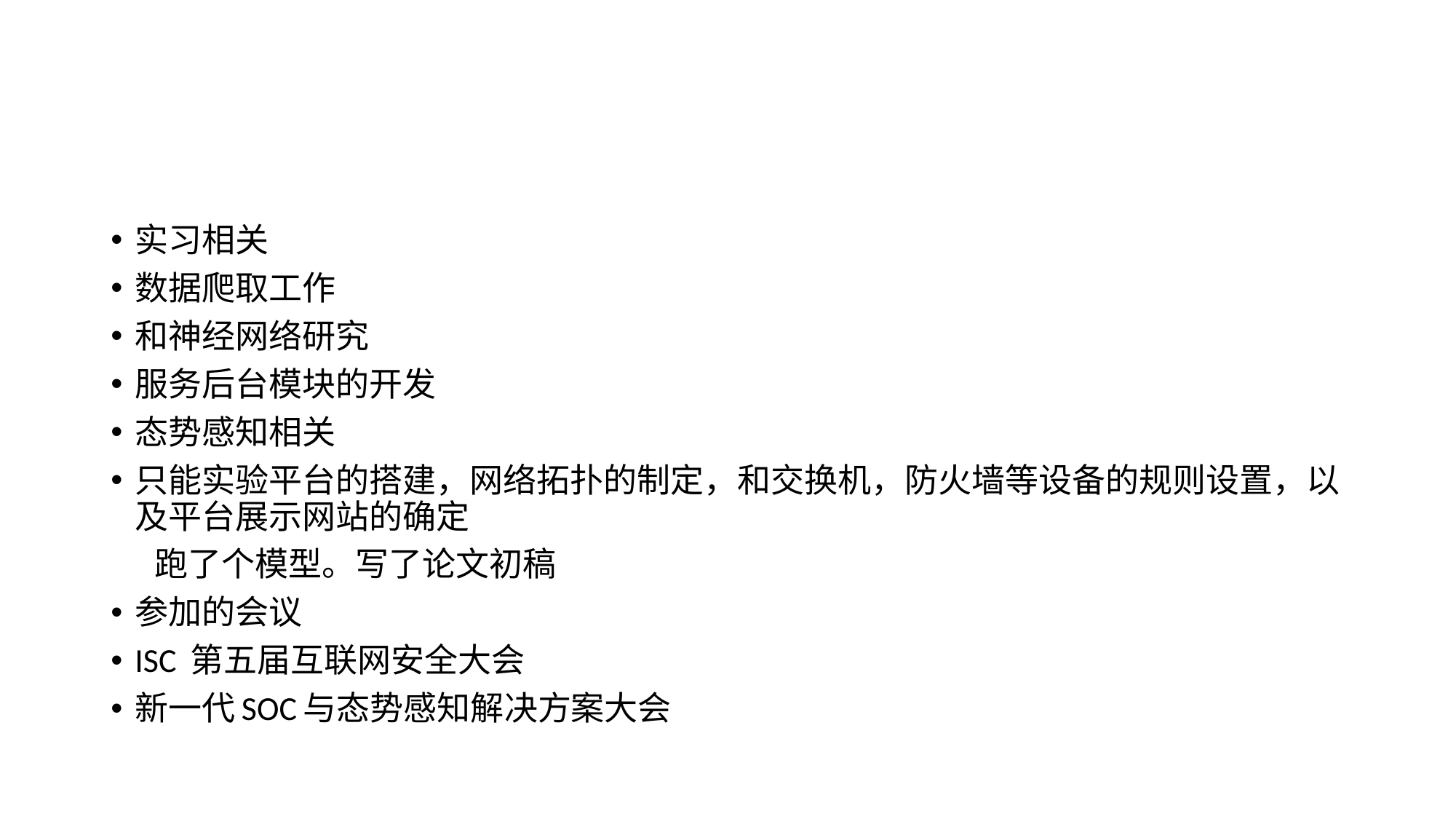

#
实习相关
数据爬取工作
和神经网络研究
服务后台模块的开发
态势感知相关
只能实验平台的搭建，网络拓扑的制定，和交换机，防火墙等设备的规则设置，以及平台展示网站的确定
     跑了个模型。写了论文初稿
参加的会议
ISC 第五届互联网安全大会
新一代SOC与态势感知解决方案大会